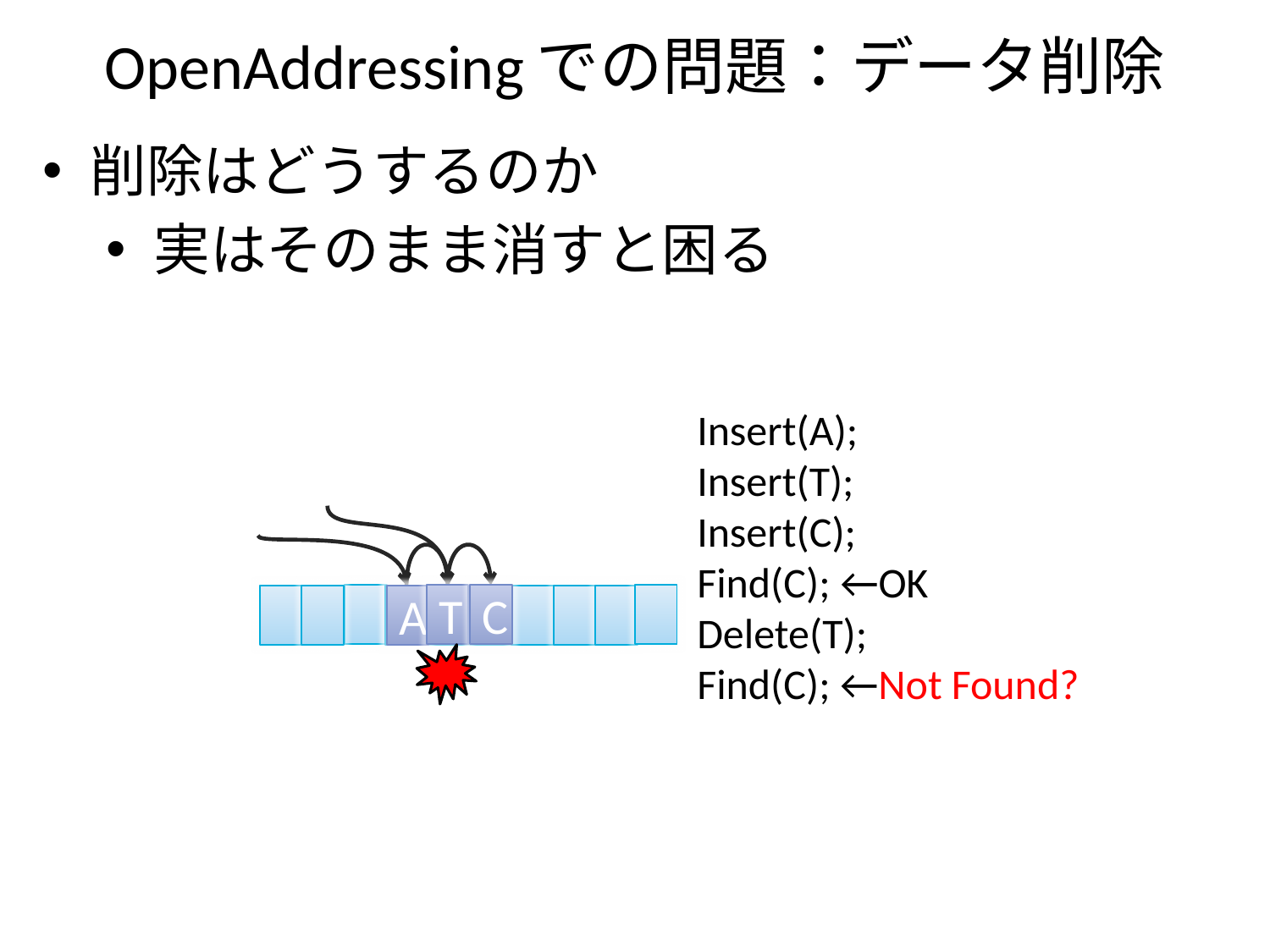

# OpenAddressingでの問題：データ削除
削除はどうするのか
実はそのまま消すと困る

Insert(A);
Insert(T);
Insert(C);
Find(C); ←OK
Delete(T);
Find(C); ←Not Found?

T
C

A